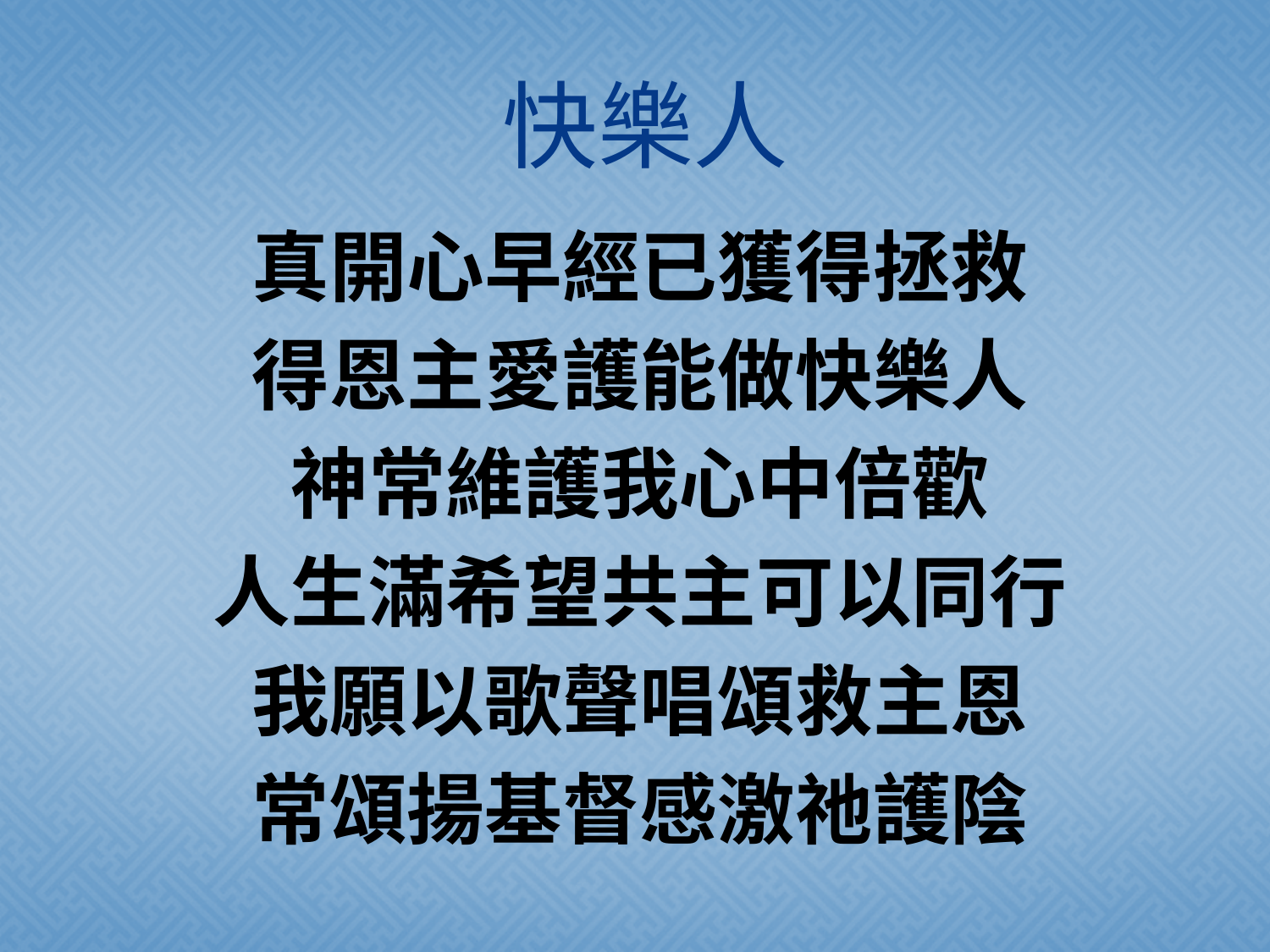

# 快樂人
真開心早經已獲得拯救
得恩主愛護能做快樂人
神常維護我心中倍歡
人生滿希望共主可以同行
我願以歌聲唱頌救主恩
常頌揚基督感激祂護陰